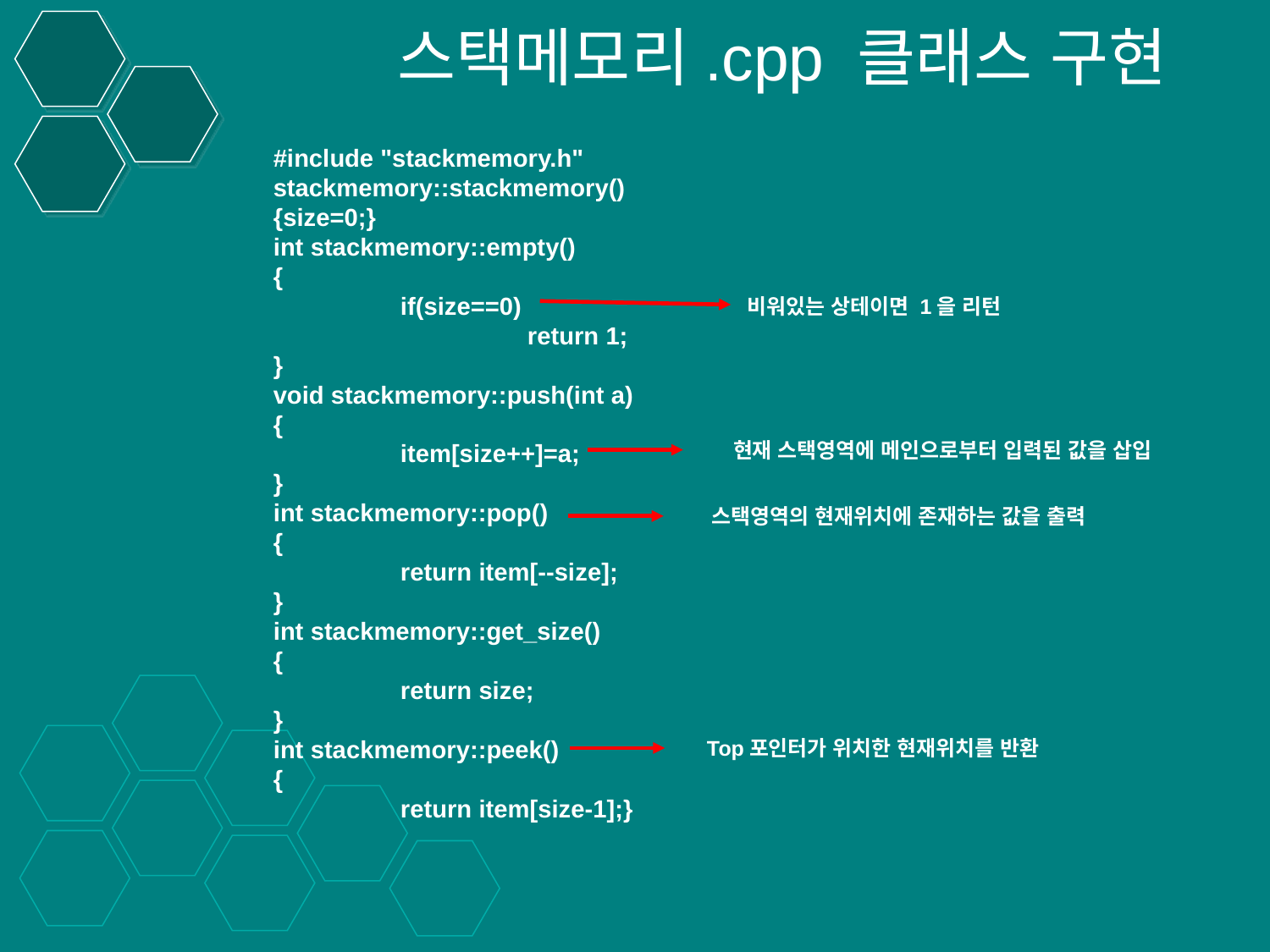

# 스택메모리.cpp 클래스 구현
#include "stackmemory.h"
stackmemory::stackmemory()
{size=0;}
int stackmemory::empty()
{
	if(size==0)
		return 1;
}
void stackmemory::push(int a)
{
	item[size++]=a;
}
int stackmemory::pop()
{
	return item[--size];
}
int stackmemory::get_size()
{
	return size;
}
int stackmemory::peek()
{
	return item[size-1];}
비워있는 상테이면 1을 리턴
현재 스택영역에 메인으로부터 입력된 값을 삽입
스택영역의 현재위치에 존재하는 값을 출력
Top포인터가 위치한 현재위치를 반환